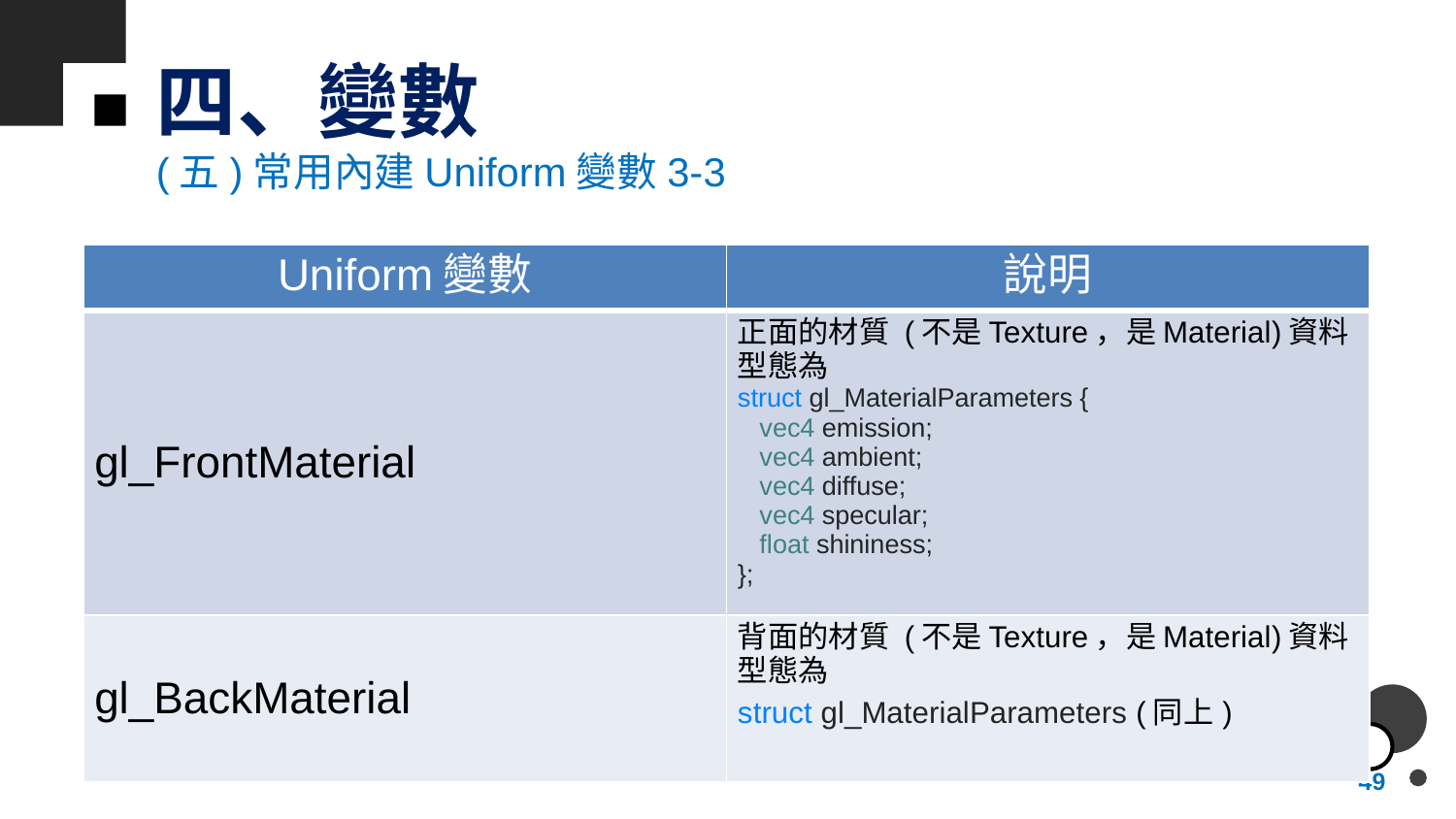

# 四、變數
(五)常用內建Uniform變數3-3
| Uniform變數 | 說明 |
| --- | --- |
| gl\_FrontMaterial | 正面的材質 (不是Texture，是Material)資料 型態為 struct gl\_MaterialParameters { vec4 emission; vec4 ambient; vec4 diffuse; vec4 specular; float shininess; }; |
| gl\_BackMaterial | 背面的材質 (不是Texture，是Material)資料 型態為 struct gl\_MaterialParameters (同上) |

49